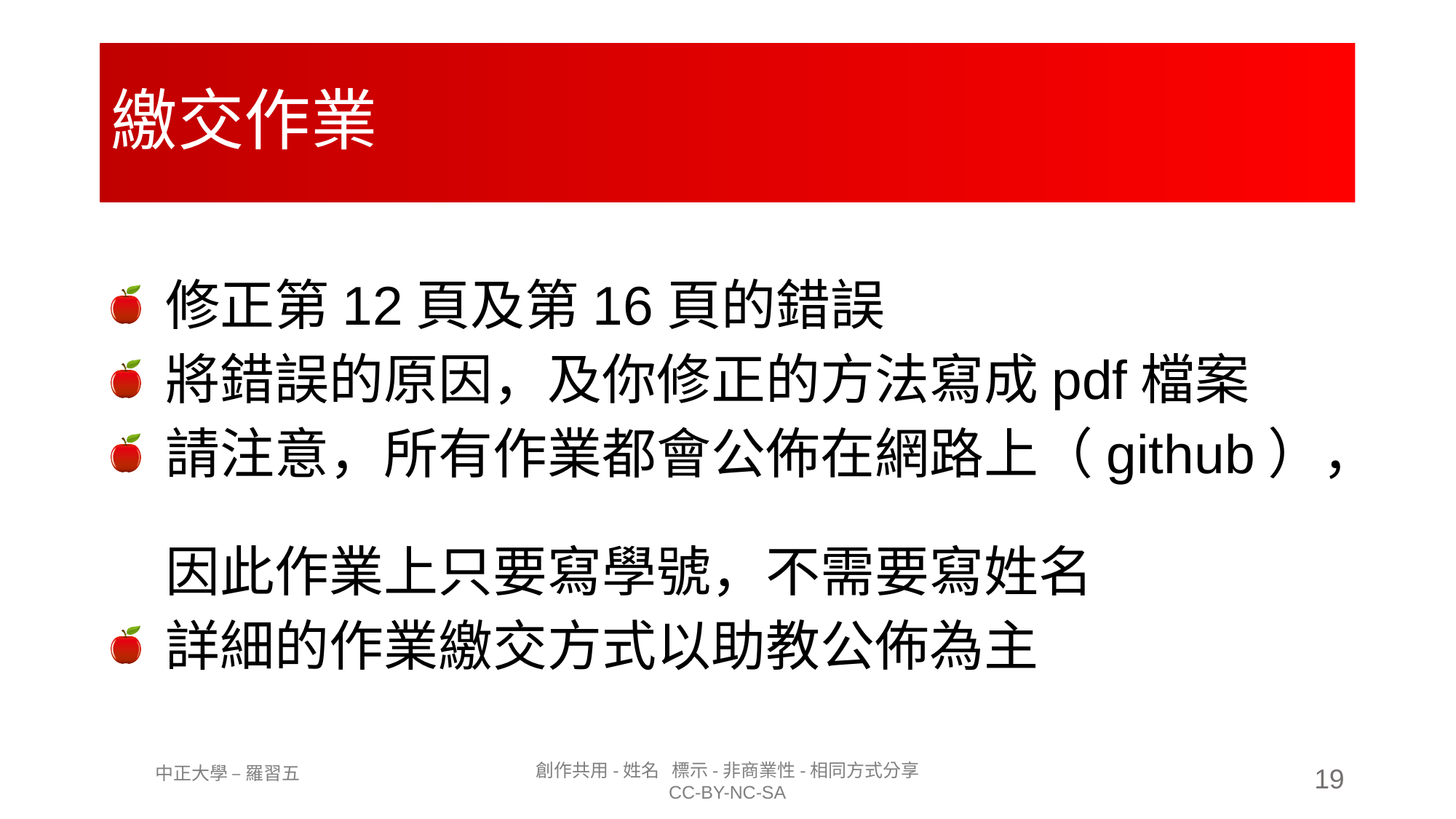

# 繳交作業
修正第12頁及第16頁的錯誤
將錯誤的原因，及你修正的方法寫成pdf檔案
請注意，所有作業都會公佈在網路上（github），
因此作業上只要寫學號，不需要寫姓名
詳細的作業繳交方式以助教公佈為主